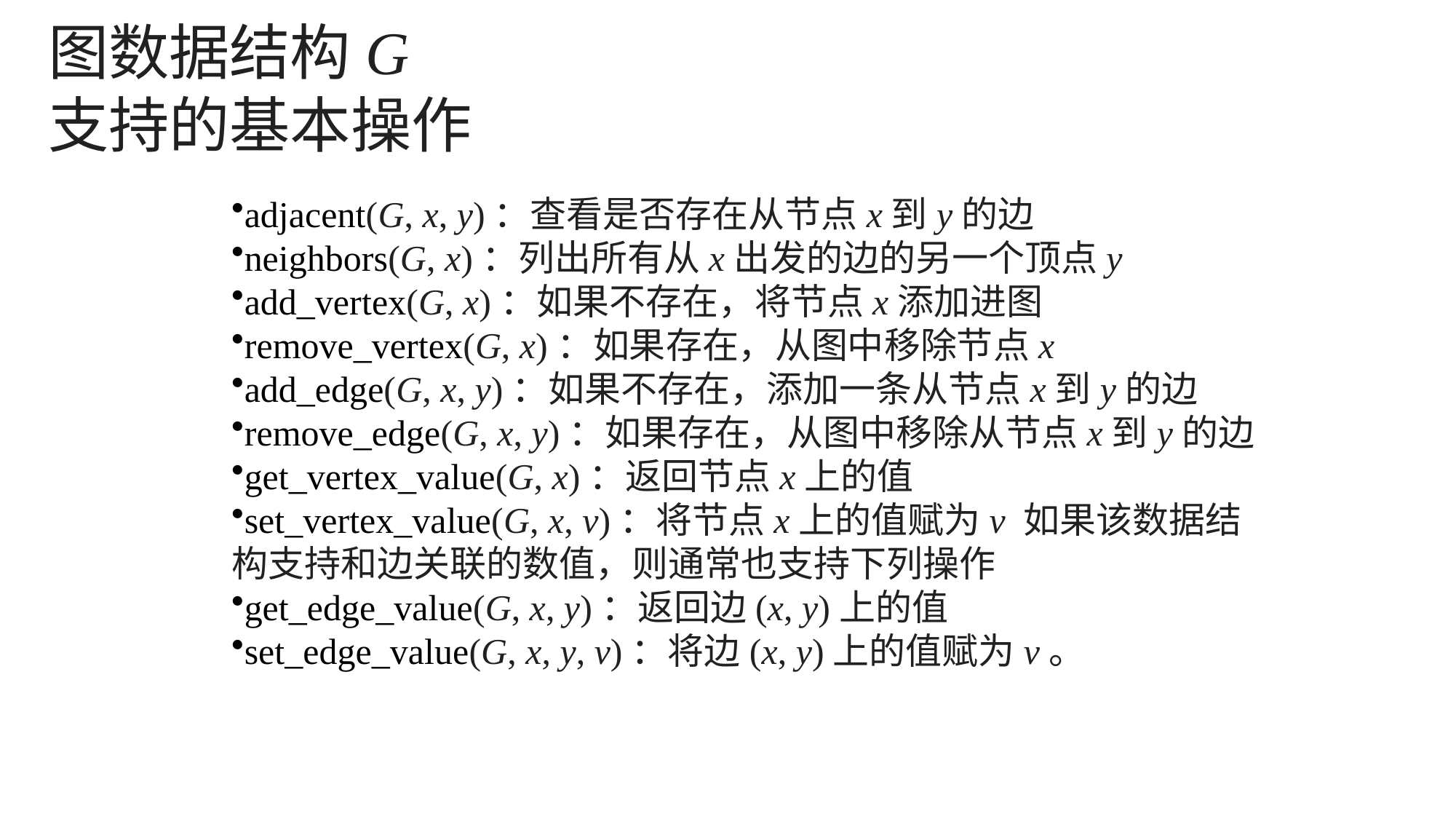

图数据结构G支持的基本操作
adjacent(G, x, y)：查看是否存在从节点x到y的边
neighbors(G, x)：列出所有从x出发的边的另一个顶点y
add_vertex(G, x)：如果不存在，将节点x添加进图
remove_vertex(G, x)：如果存在，从图中移除节点x
add_edge(G, x, y)：如果不存在，添加一条从节点x到y的边
remove_edge(G, x, y)：如果存在，从图中移除从节点x到y的边
get_vertex_value(G, x)：返回节点x上的值
set_vertex_value(G, x, v)：将节点x上的值赋为v 如果该数据结构支持和边关联的数值，则通常也支持下列操作
get_edge_value(G, x, y)：返回边(x, y)上的值
set_edge_value(G, x, y, v)：将边(x, y)上的值赋为v。